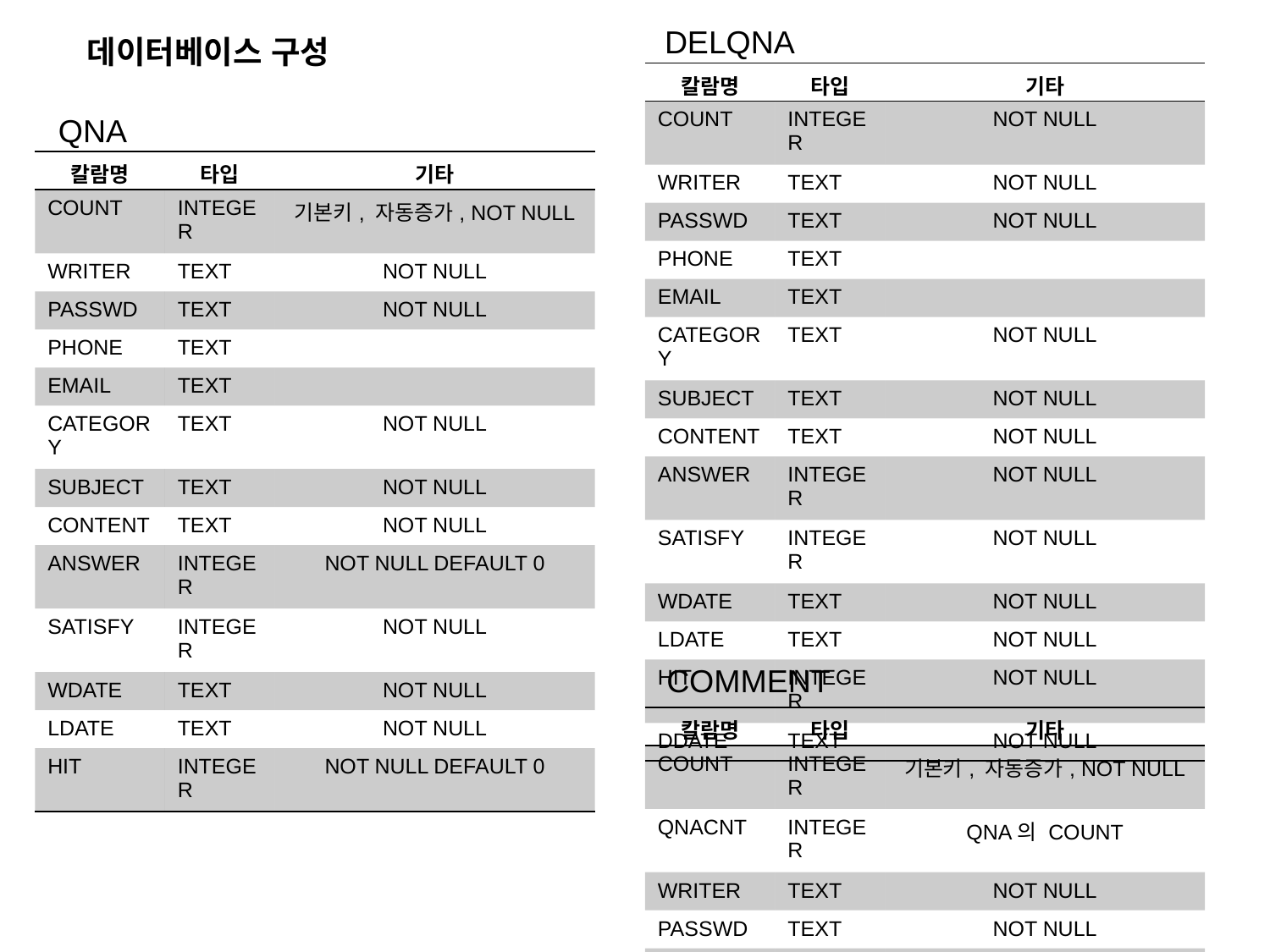

DELQNA
데이터베이스 구성
| 칼람명 | 타입 | 기타 |
| --- | --- | --- |
| COUNT | INTEGER | NOT NULL |
| WRITER | TEXT | NOT NULL |
| PASSWD | TEXT | NOT NULL |
| PHONE | TEXT |  |
| EMAIL | TEXT |  |
| CATEGORY | TEXT | NOT NULL |
| SUBJECT | TEXT | NOT NULL |
| CONTENT | TEXT | NOT NULL |
| ANSWER | INTEGER | NOT NULL |
| SATISFY | INTEGER | NOT NULL |
| WDATE | TEXT | NOT NULL |
| LDATE | TEXT | NOT NULL |
| HIT | INTEGER | NOT NULL |
| DDATE | TEXT | NOT NULL |
QNA
| 칼람명 | 타입 | 기타 |
| --- | --- | --- |
| COUNT | INTEGER | 기본키, 자동증가, NOT NULL |
| WRITER | TEXT | NOT NULL |
| PASSWD | TEXT | NOT NULL |
| PHONE | TEXT |  |
| EMAIL | TEXT |  |
| CATEGORY | TEXT | NOT NULL |
| SUBJECT | TEXT | NOT NULL |
| CONTENT | TEXT | NOT NULL |
| ANSWER | INTEGER | NOT NULL DEFAULT 0 |
| SATISFY | INTEGER | NOT NULL |
| WDATE | TEXT | NOT NULL |
| LDATE | TEXT | NOT NULL |
| HIT | INTEGER | NOT NULL DEFAULT 0 |
COMMENT
| 칼람명 | 타입 | 기타 |
| --- | --- | --- |
| COUNT | INTEGER | 기본키, 자동증가, NOT NULL |
| QNACNT | INTEGER | QNA의 COUNT |
| WRITER | TEXT | NOT NULL |
| PASSWD | TEXT | NOT NULL |
| WDATE | TEXT | NOT NULL |